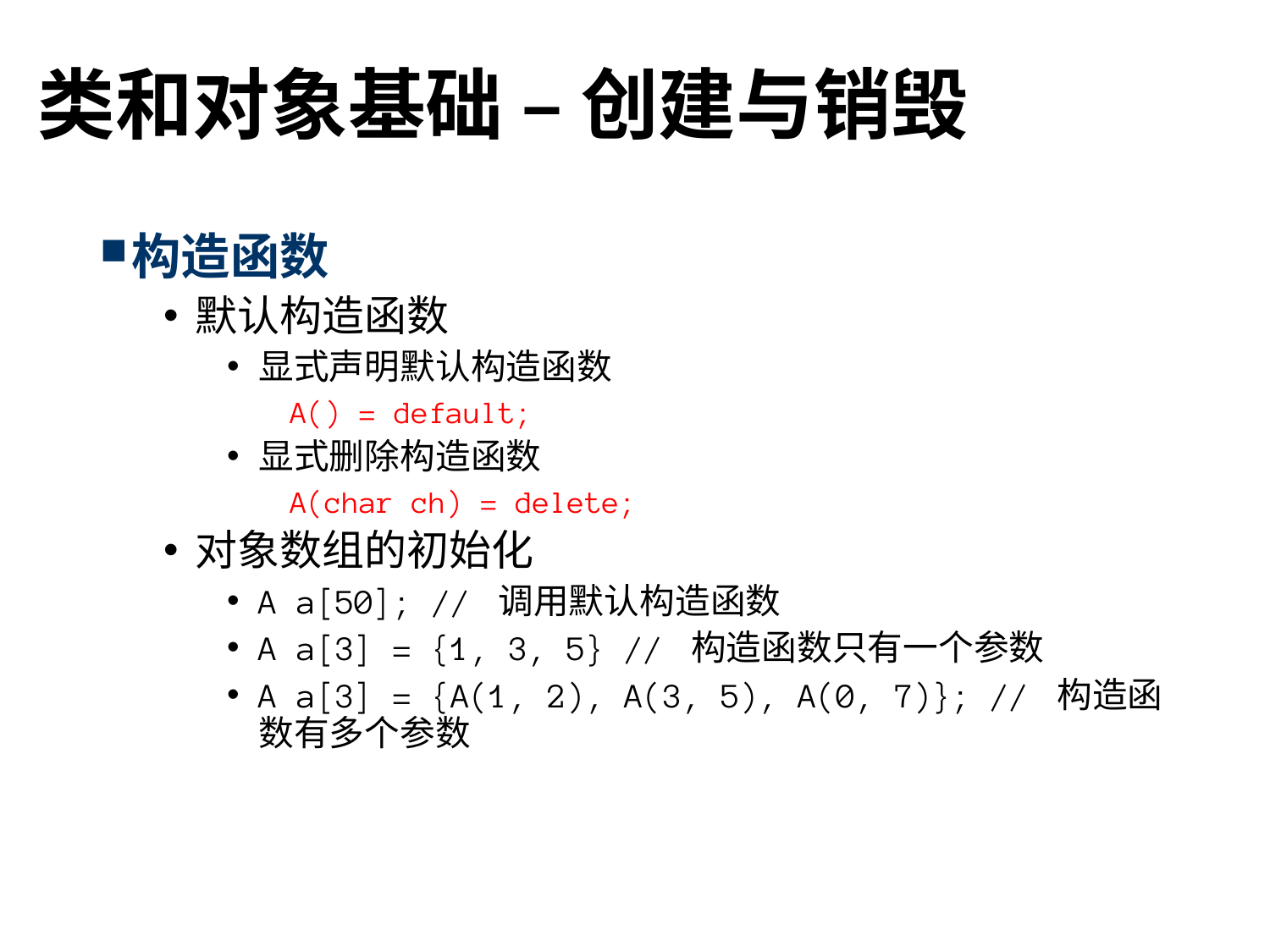

# 类和对象基础 – 创建与销毁
构造函数
默认构造函数
显式声明默认构造函数
A() = default;
显式删除构造函数
A(char ch) = delete;
对象数组的初始化
A a[50]; // 调用默认构造函数
A a[3] = {1, 3, 5} // 构造函数只有一个参数
A a[3] = {A(1, 2), A(3, 5), A(0, 7)}; // 构造函数有多个参数